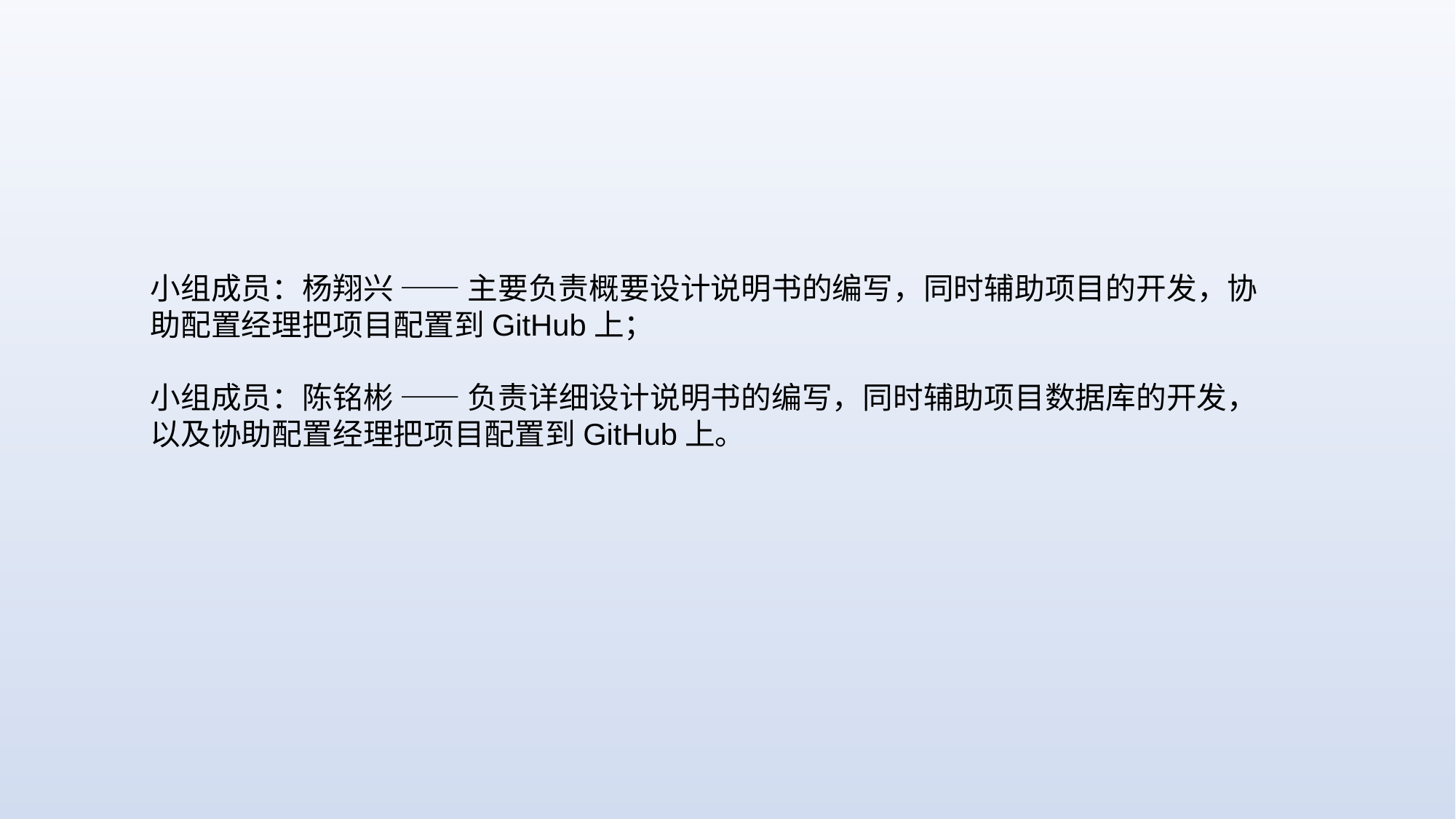

小组成员：杨翔兴 —— 主要负责概要设计说明书的编写，同时辅助项目的开发，协助配置经理把项目配置到GitHub上；

小组成员：陈铭彬 —— 负责详细设计说明书的编写，同时辅助项目数据库的开发，以及协助配置经理把项目配置到GitHub上。